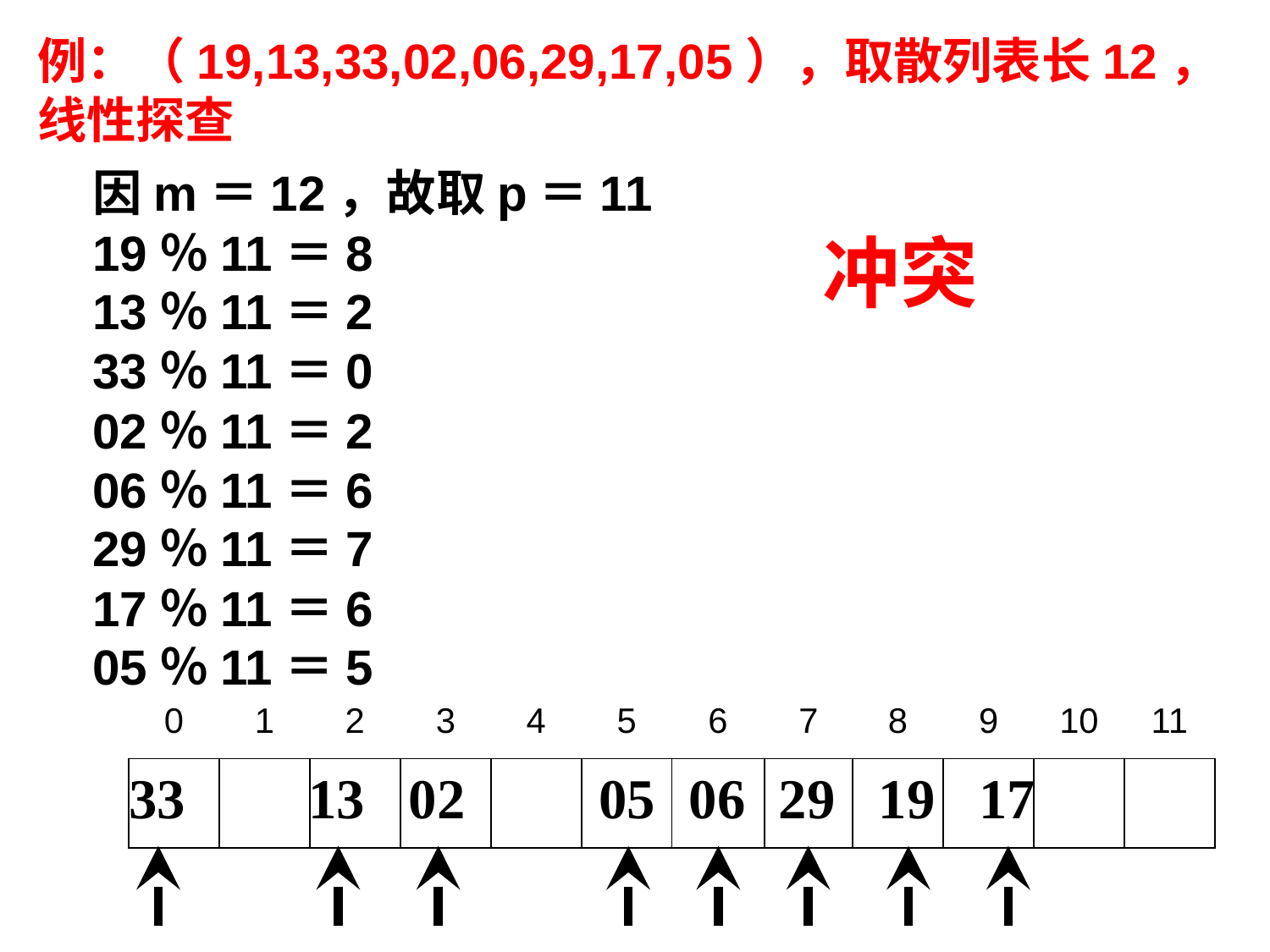

例：（19,13,33,02,06,29,17,05），取散列表长12，线性探查
因m＝12，故取p＝11
19％11＝8
13％11＝2
33％11＝0
02％11＝2
06％11＝6
29％11＝7
17％11＝6
05％11＝5
冲突
| 0 | 1 | 2 | 3 | 4 | 5 | 6 | 7 | 8 | 9 | 10 | 11 |
| --- | --- | --- | --- | --- | --- | --- | --- | --- | --- | --- | --- |
|  |  |  |  |  |  |  |  |  |  |  |  |
33
13
02
05
06
29
19
17